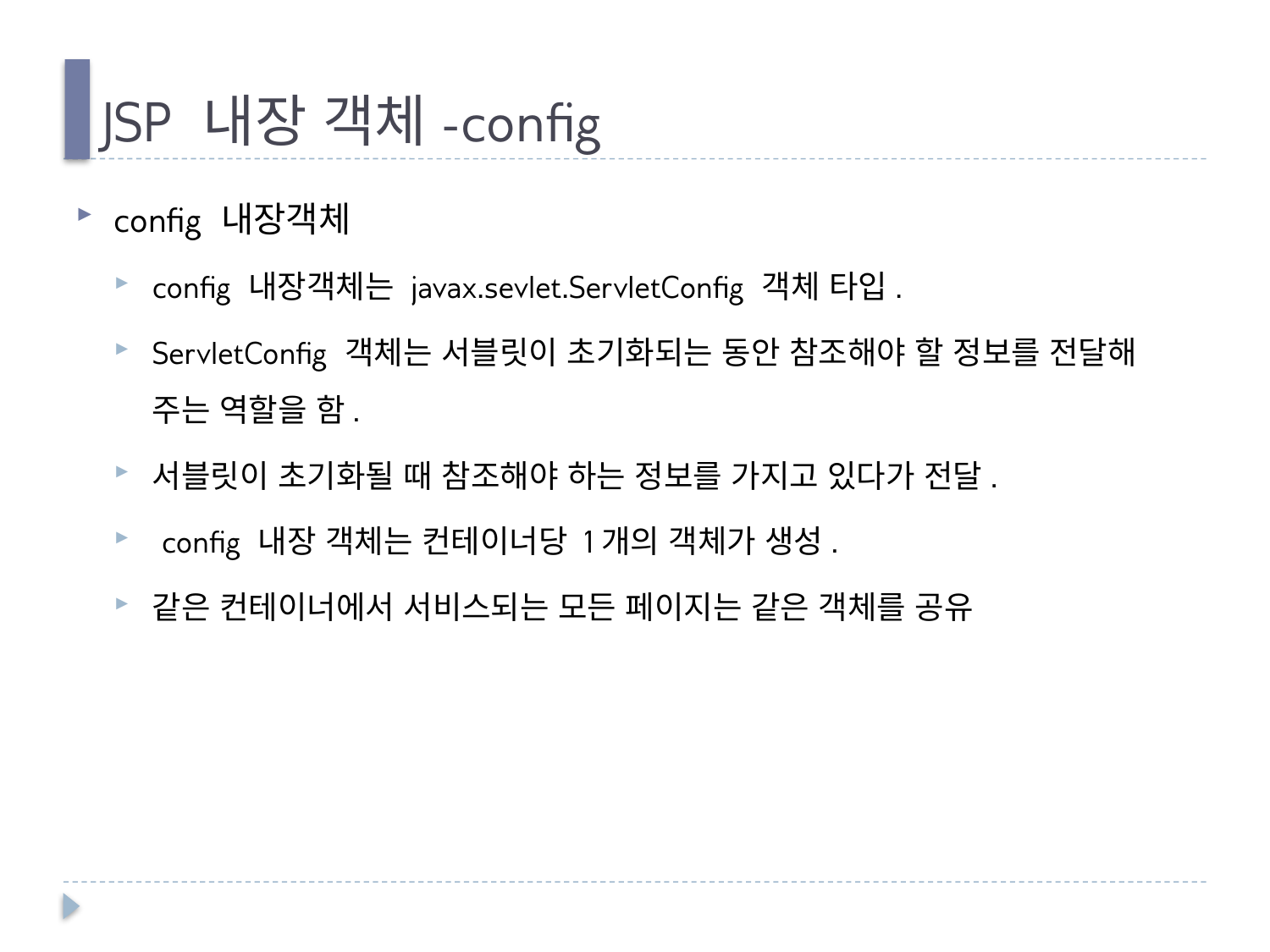

# JSP 내장 객체-config
config 내장객체
config 내장객체는 javax.sevlet.ServletConfig 객체 타입.
ServletConfig 객체는 서블릿이 초기화되는 동안 참조해야 할 정보를 전달해 주는 역할을 함.
서블릿이 초기화될 때 참조해야 하는 정보를 가지고 있다가 전달.
 config 내장 객체는 컨테이너당 1개의 객체가 생성.
같은 컨테이너에서 서비스되는 모든 페이지는 같은 객체를 공유